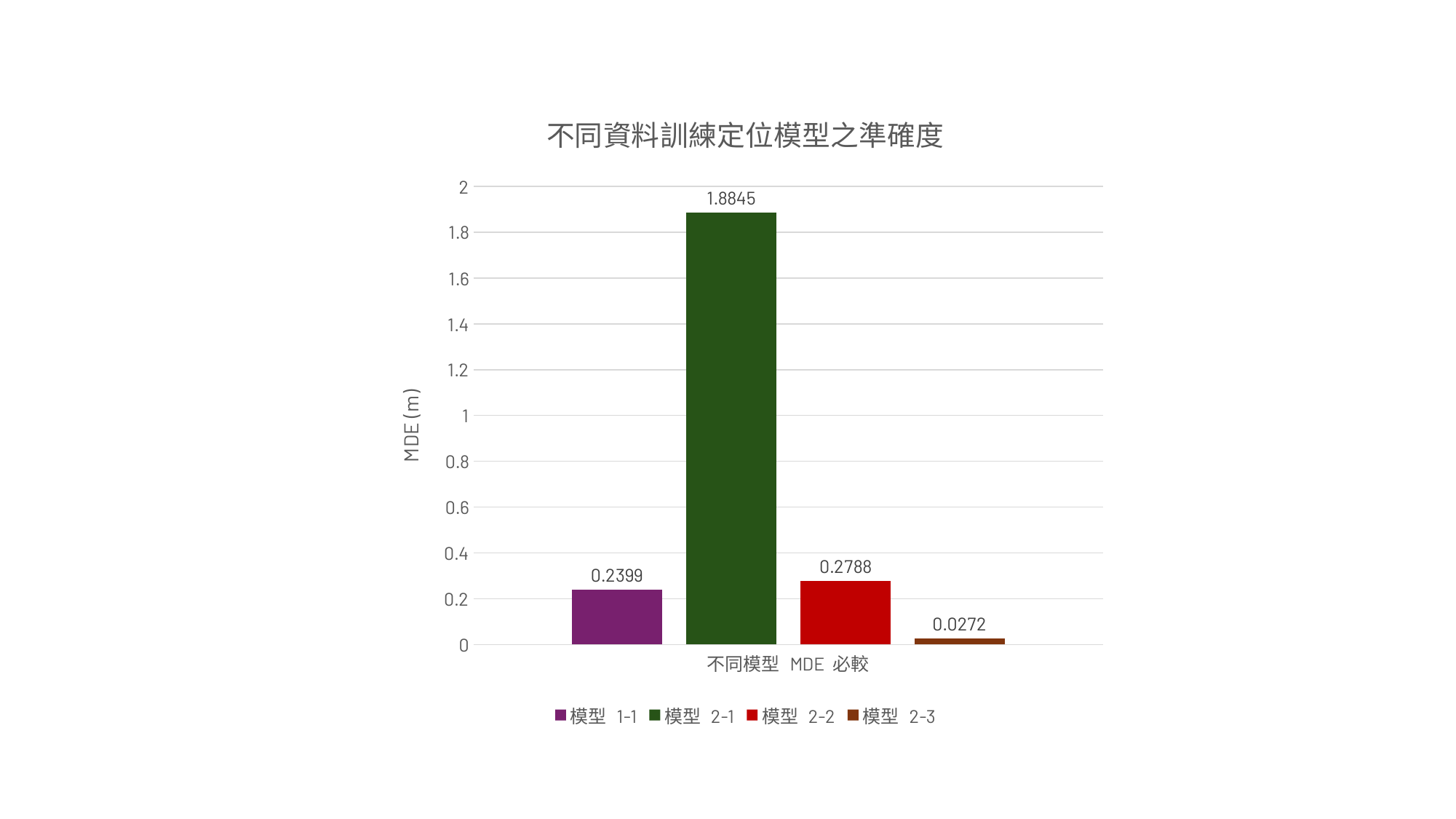

### Chart: 不同資料訓練定位模型之準確度

| Category | 模型 1-1 | 模型 2-1 | 模型 2-2 | 模型 2-3 |
|---|---|---|---|---|
| 不同模型 MDE 必較 | 0.2399 | 1.8845 | 0.2788 | 0.0272 |